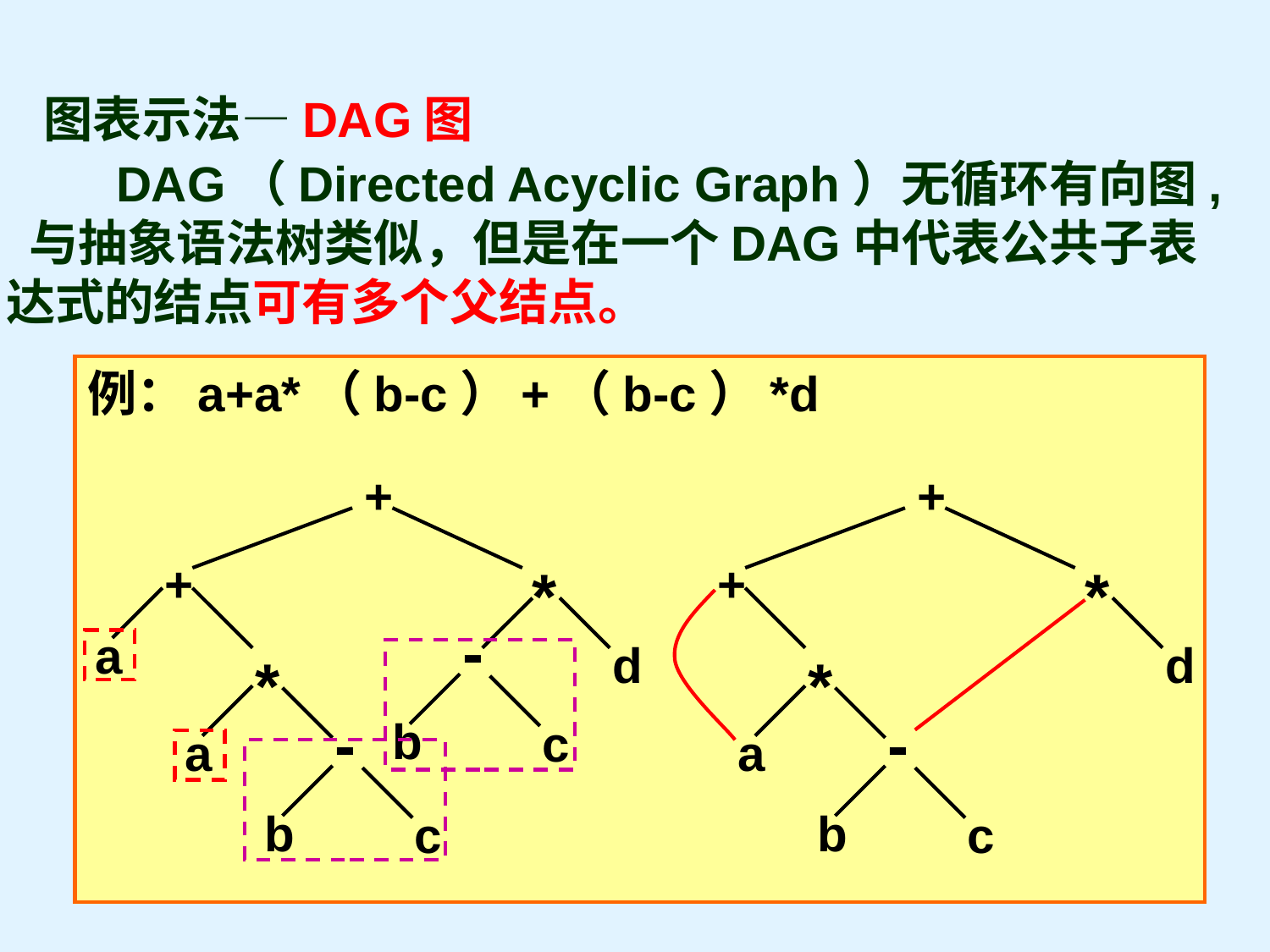

图表示法—DAG图
        DAG（Directed Acyclic Graph）无循环有向图,
 与抽象语法树类似，但是在一个DAG中代表公共子表
达式的结点可有多个父结点。
例：a+a*（b-c）+（b-c）*d

+

+
*

-
a
d
*

-
b
c
a

b
c
+

+
*

d
*

-
a

b
c